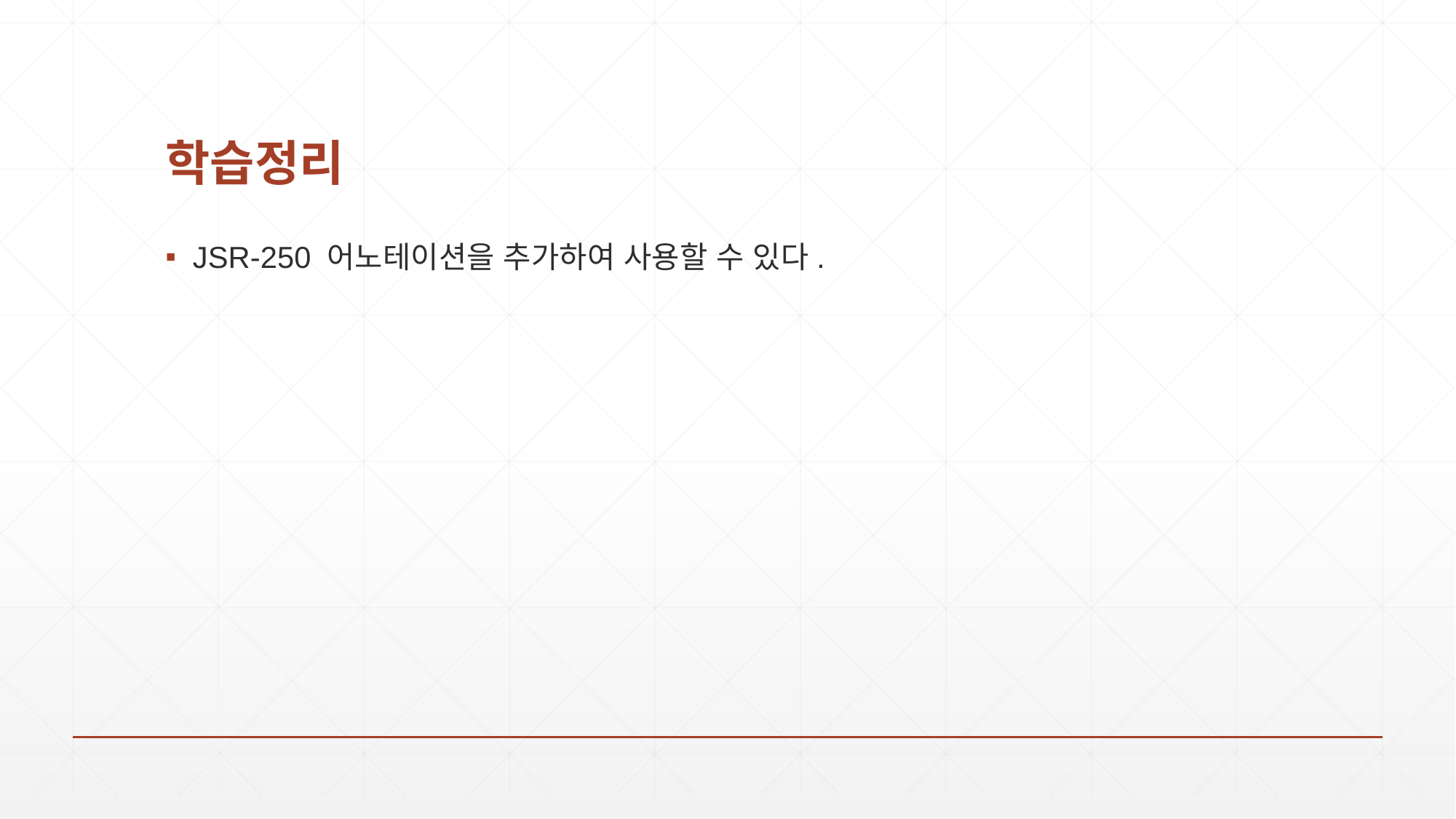

# 학습정리
JSR-250 어노테이션을 추가하여 사용할 수 있다.